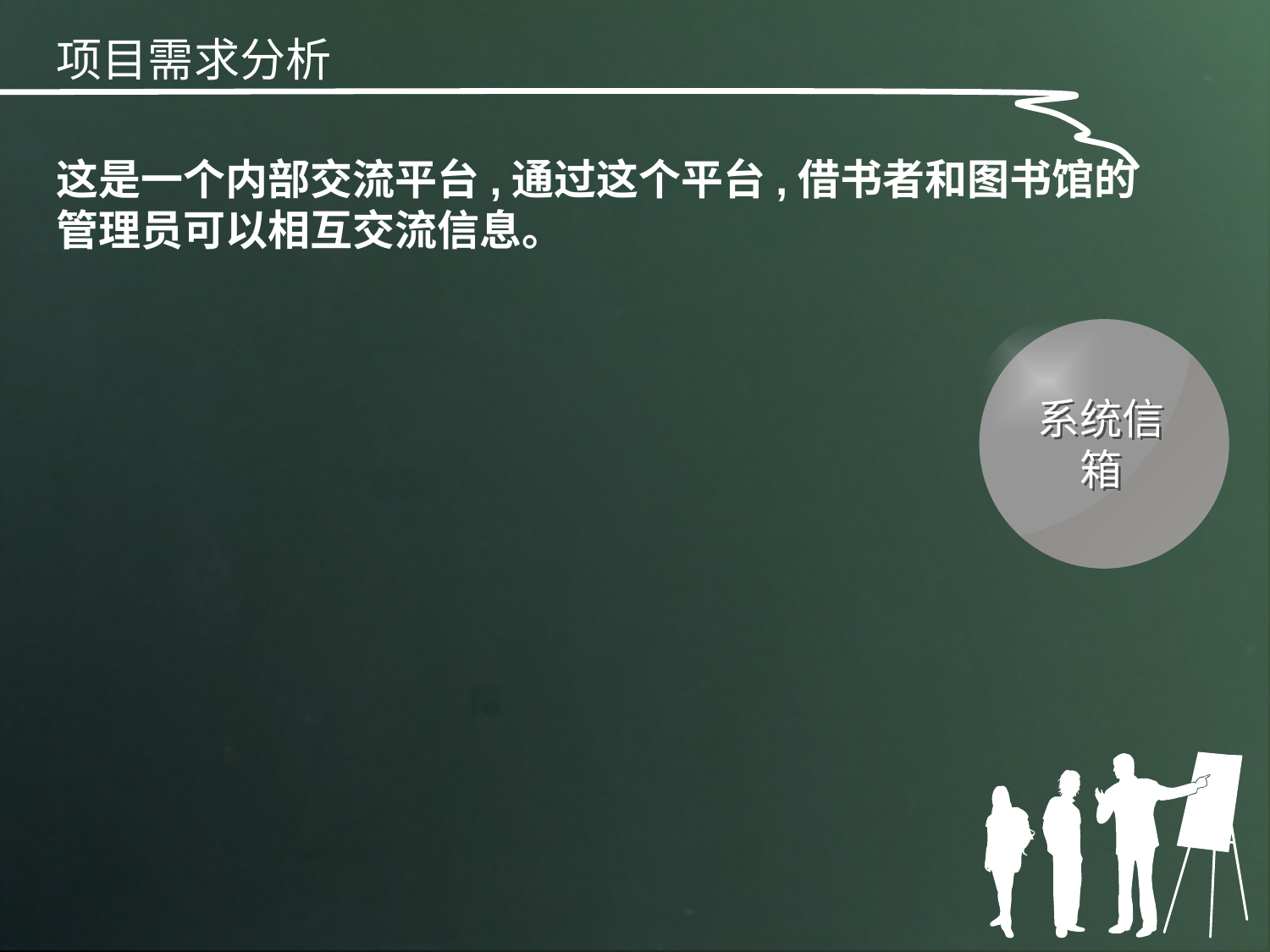

# 项目需求分析

这是一个内部交流平台,通过这个平台,借书者和图书馆的管理员可以相互交流信息。

系统信箱